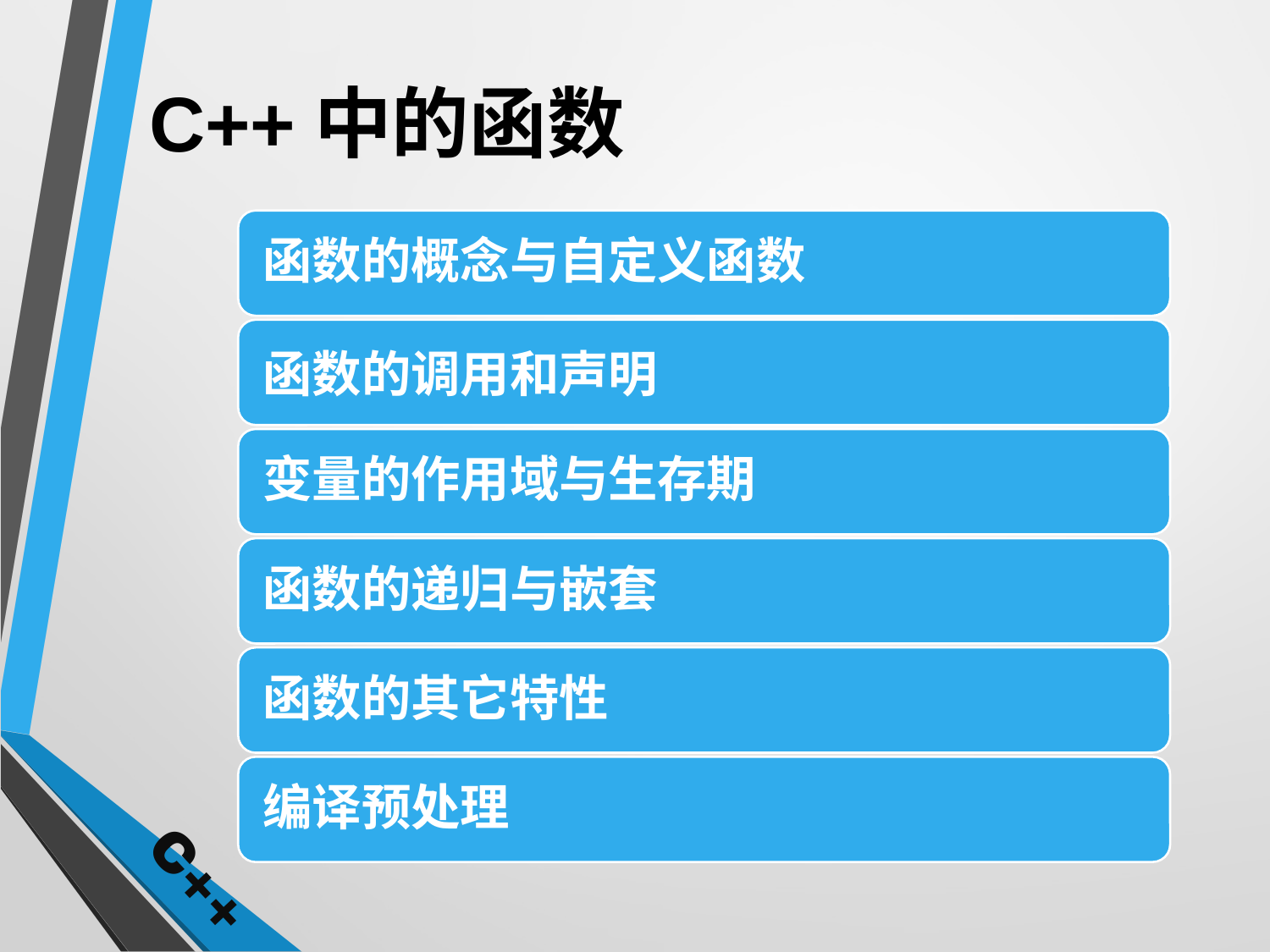

# C++中的函数
函数的概念与自定义函数
函数的调用和声明
变量的作用域与生存期
函数的递归与嵌套
函数的其它特性
编译预处理